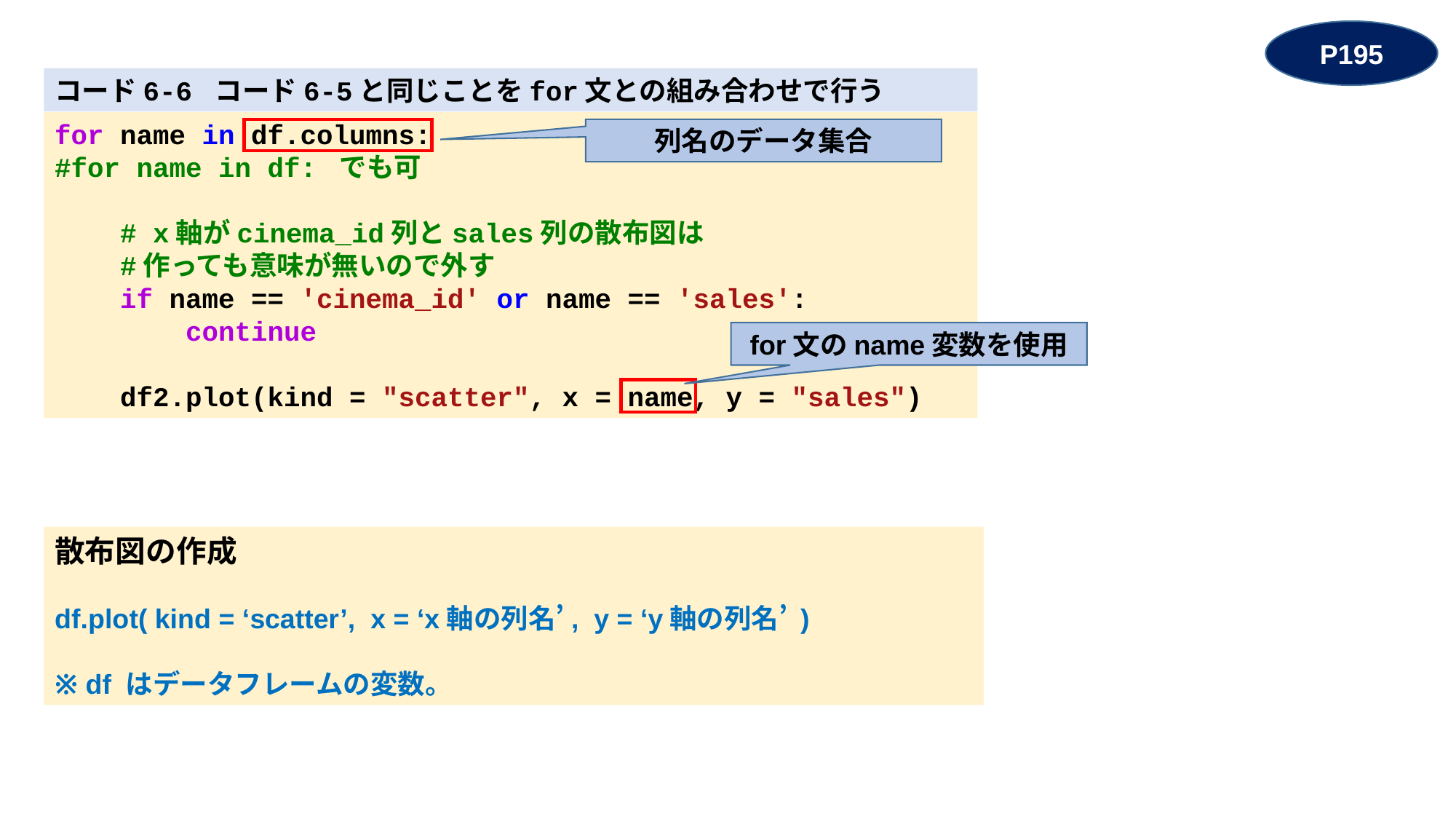

P195
コード6-6 コード6-5と同じことをfor文との組み合わせで行う
for name in df.columns:
#for name in df: でも可
    # x軸がcinema_id列とsales列の散布図は
    #作っても意味が無いので外す
    if name == 'cinema_id' or name == 'sales':
        continue
    df2.plot(kind = "scatter", x = name, y = "sales")

列名のデータ集合
for文のname変数を使用

散布図の作成

df.plot( kind = ‘scatter’,  x = ‘x軸の列名’,  y = ‘y軸の列名’ )

※ df はデータフレームの変数。